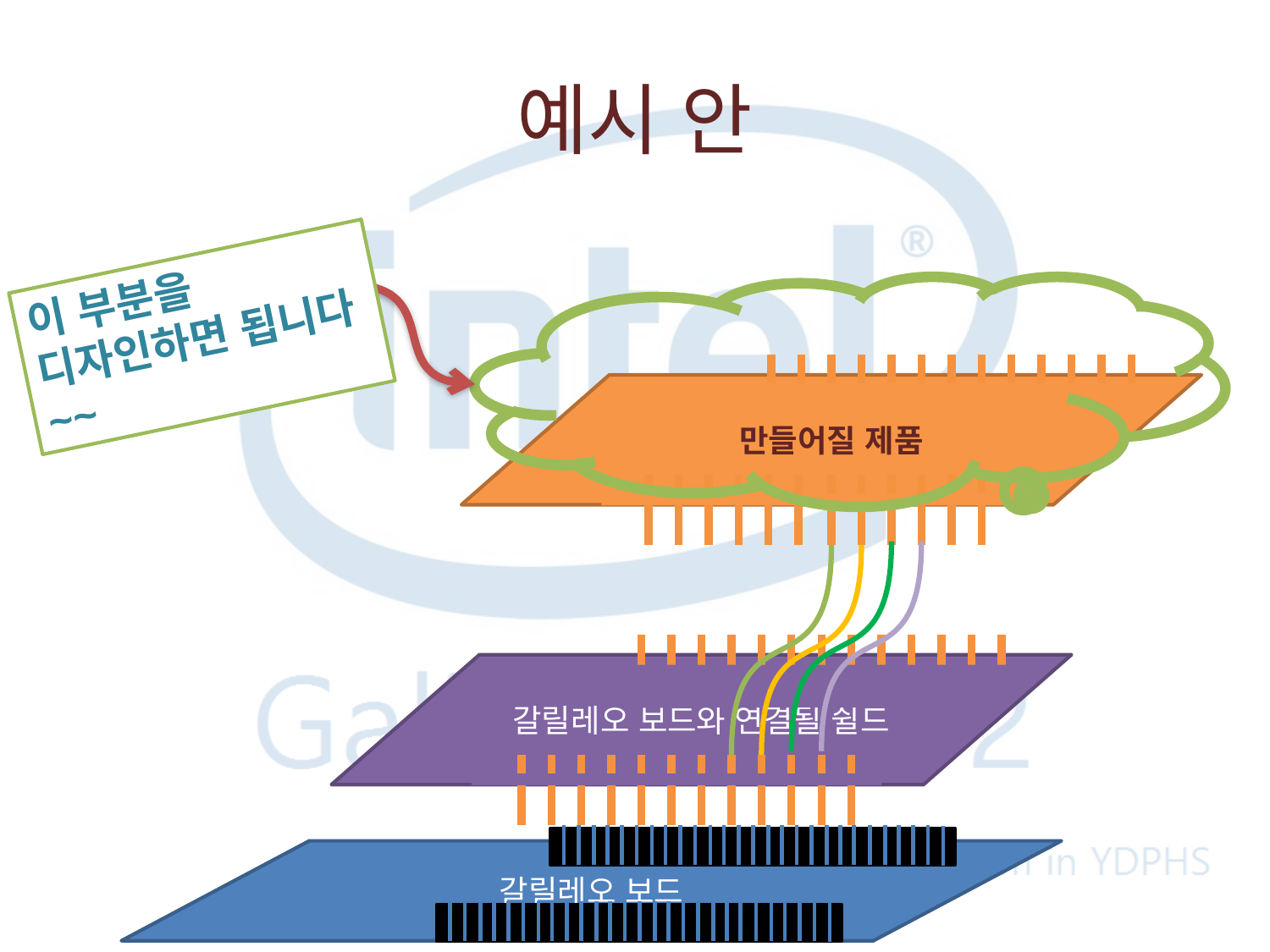

# 예시 안
이 부분을 디자인하면 됩니다~~

만들어질 제품

갈릴레오 보드와 연결될 쉴드

갈릴레오 보드